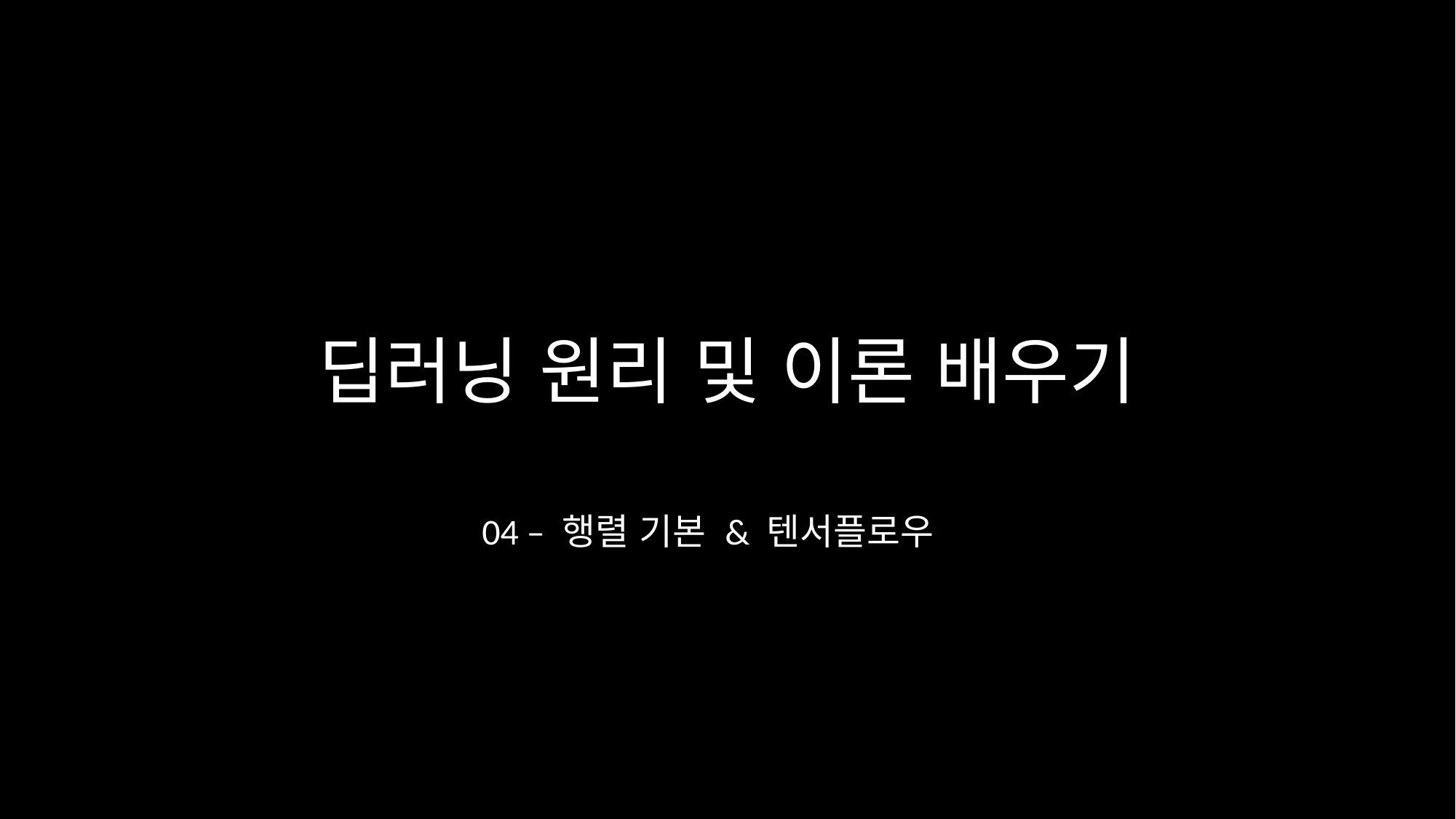

# 딥러닝 원리 및 이론 배우기
04 – 행렬 기본 & 텐서플로우